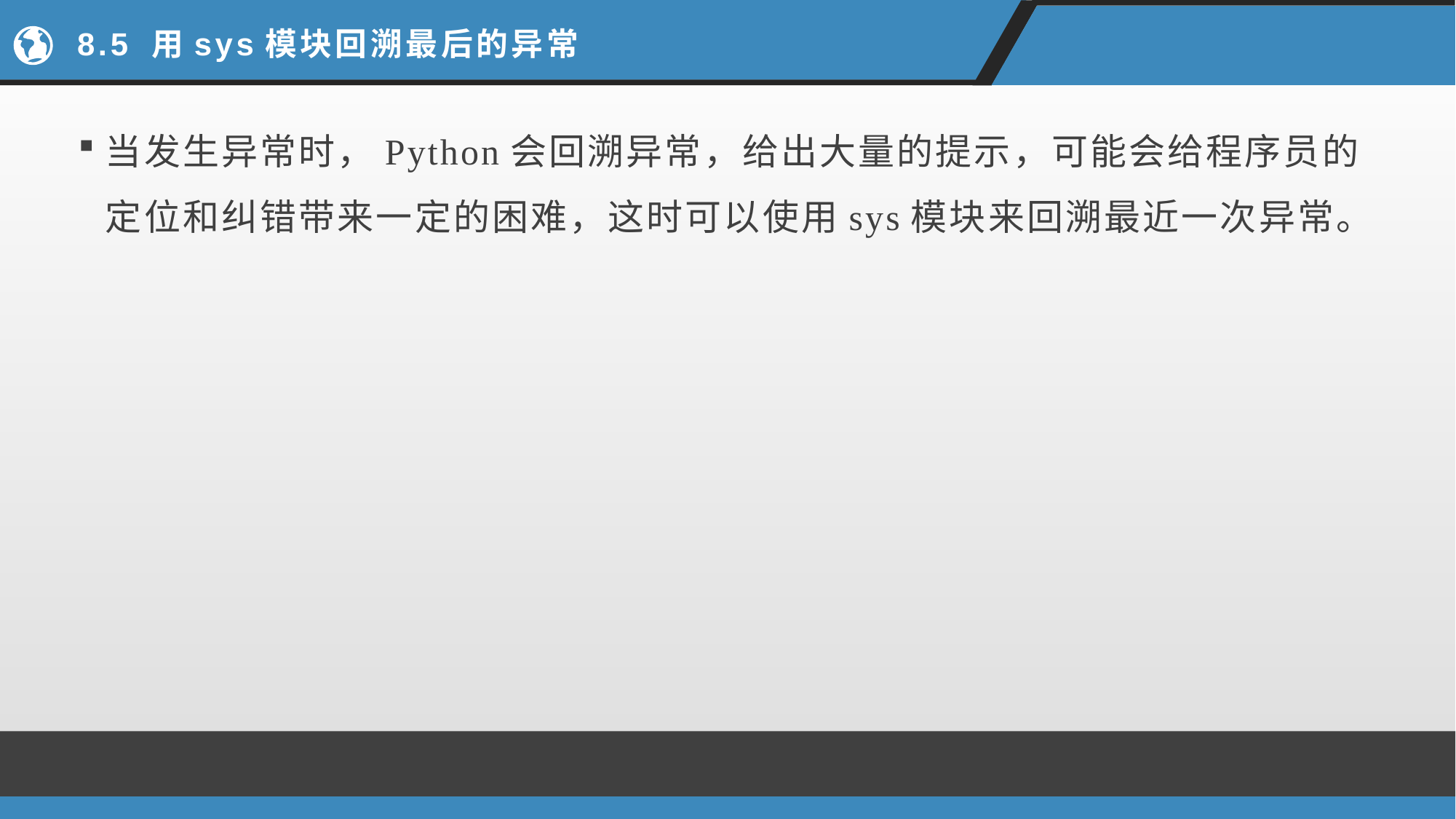

# 8.5 用sys模块回溯最后的异常

当发生异常时，Python会回溯异常，给出大量的提示，可能会给程序员的定位和纠错带来一定的困难，这时可以使用sys模块来回溯最近一次异常。